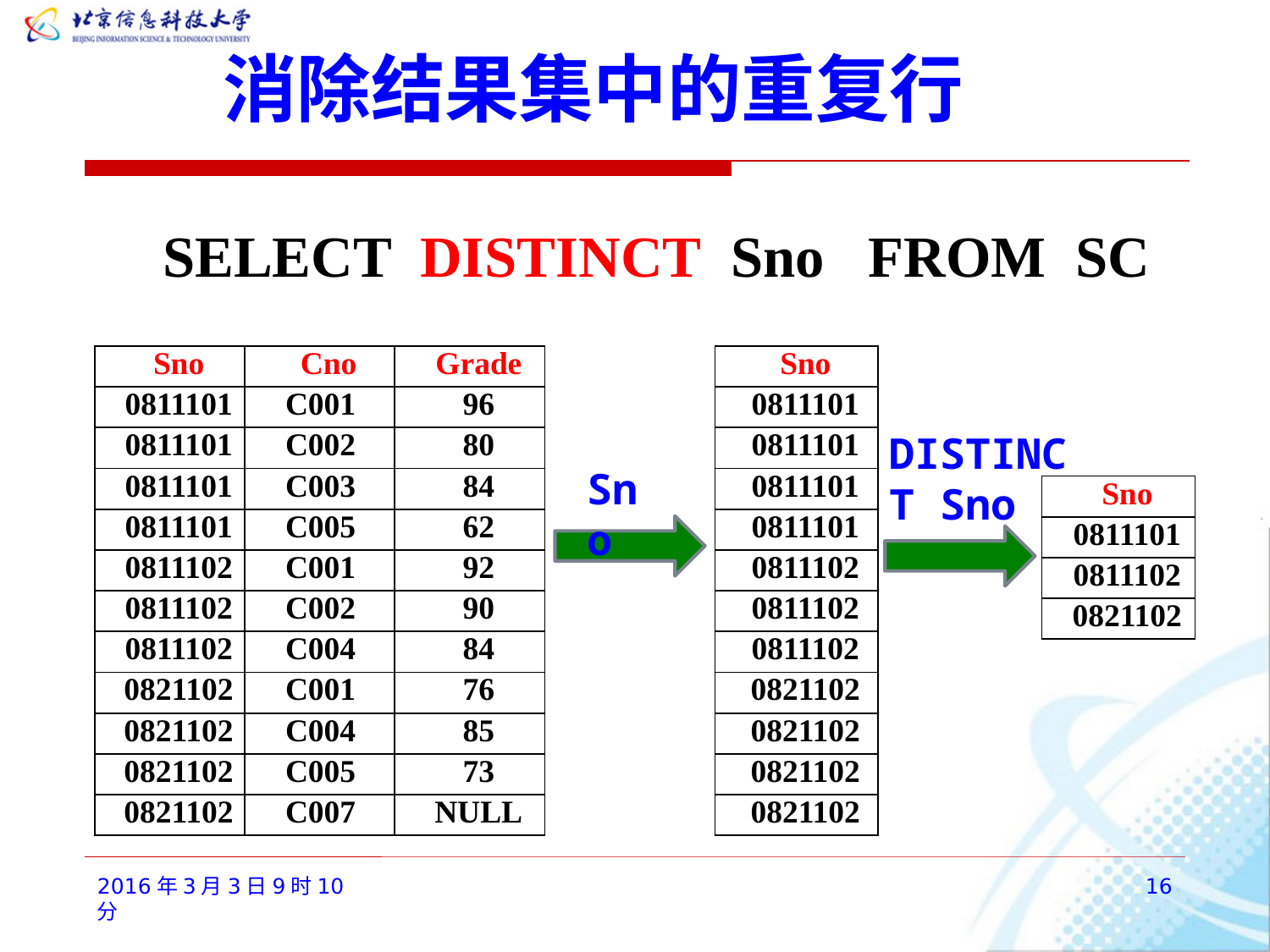

# 消除结果集中的重复行
	SELECT  DISTINCT  Sno   FROM  SC

| Sno | Cno | Grade |
| --- | --- | --- |
| 0811101 | C001 | 96 |
| 0811101 | C002 | 80 |
| 0811101 | C003 | 84 |
| 0811101 | C005 | 62 |
| 0811102 | C001 | 92 |
| 0811102 | C002 | 90 |
| 0811102 | C004 | 84 |
| 0821102 | C001 | 76 |
| 0821102 | C004 | 85 |
| 0821102 | C005 | 73 |
| 0821102 | C007 | NULL |
| Sno |
| --- |
| 0811101 |
| 0811101 |
| 0811101 |
| 0811101 |
| 0811102 |
| 0811102 |
| 0811102 |
| 0821102 |
| 0821102 |
| 0821102 |
| 0821102 |
DISTINCT Sno
Sno
| Sno |
| --- |
| 0811101 |
| 0811102 |
| 0821102 |

2016年3月3日9时10分
16